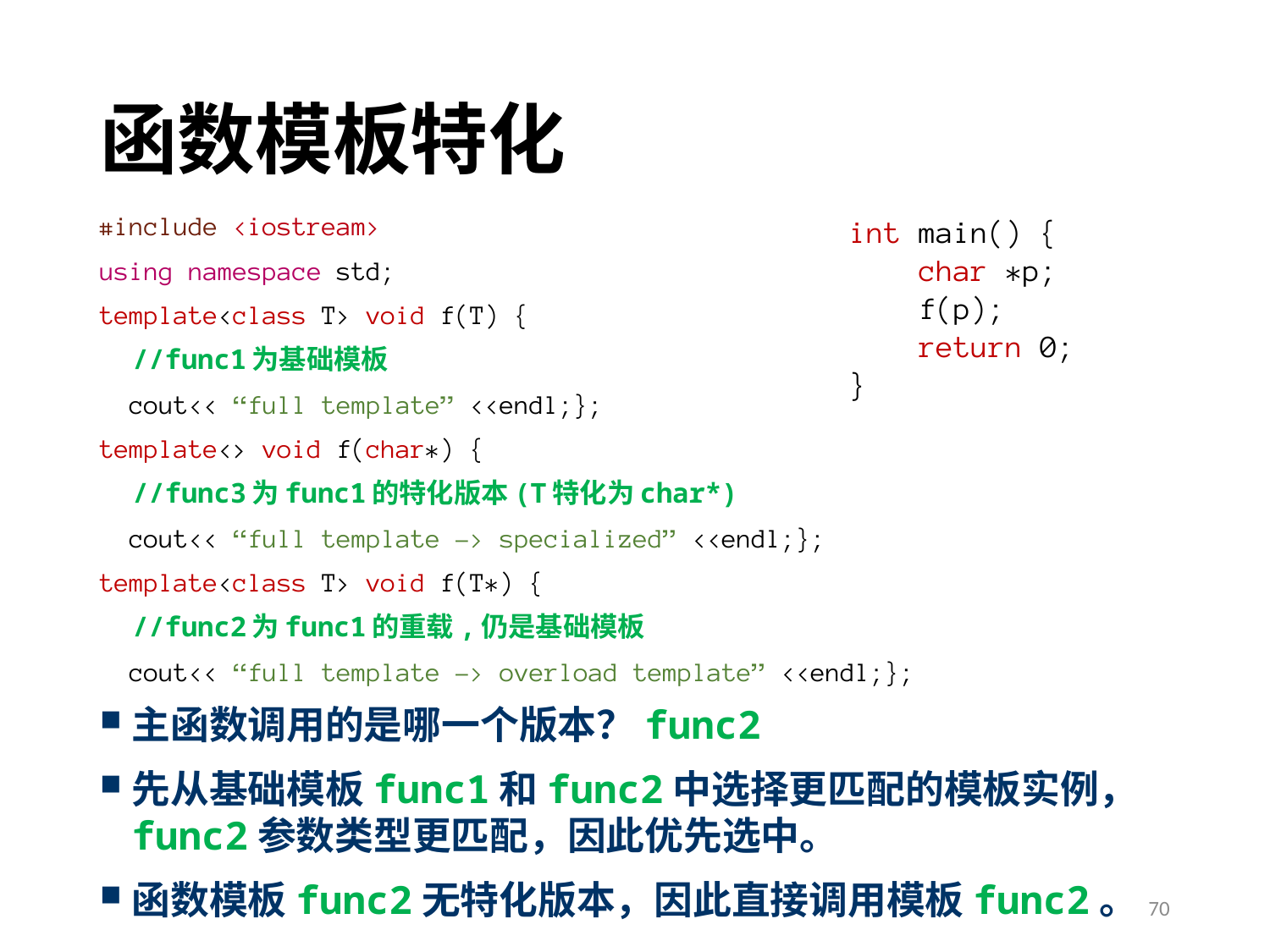

# 函数模板特化
#include <iostream>
using namespace std;
template<class T> void f(T) {
  //func1为基础模板
  cout<< “full template” <<endl;};
template<> void f(char*) {
  //func3为func1的特化版本(T特化为char*)
  cout<< “full template -> specialized” <<endl;};
template<class T> void f(T*) {
  //func2为func1的重载,仍是基础模板
  cout<< “full template -> overload template” <<endl;};

int main() {
    char *p;
    f(p);
    return 0;
}
主函数调用的是哪一个版本？func2
先从基础模板func1和func2中选择更匹配的模板实例， func2参数类型更匹配，因此优先选中。
函数模板func2无特化版本，因此直接调用模板func2。
70